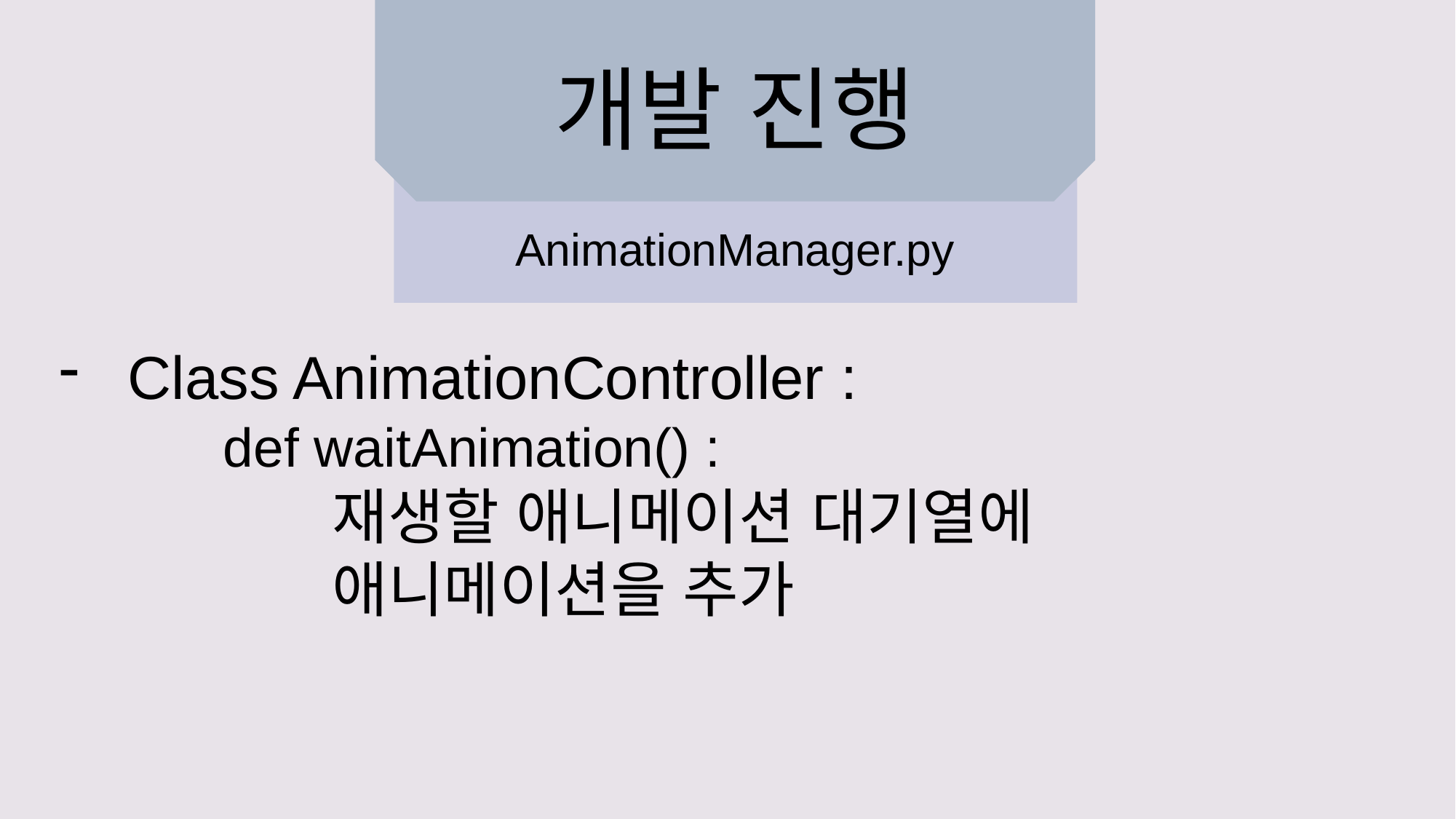

# 개발 진행

AnimationManager.py
Class AnimationController :
	def waitAnimation() :
		재생할 애니메이션 대기열에
		애니메이션을 추가